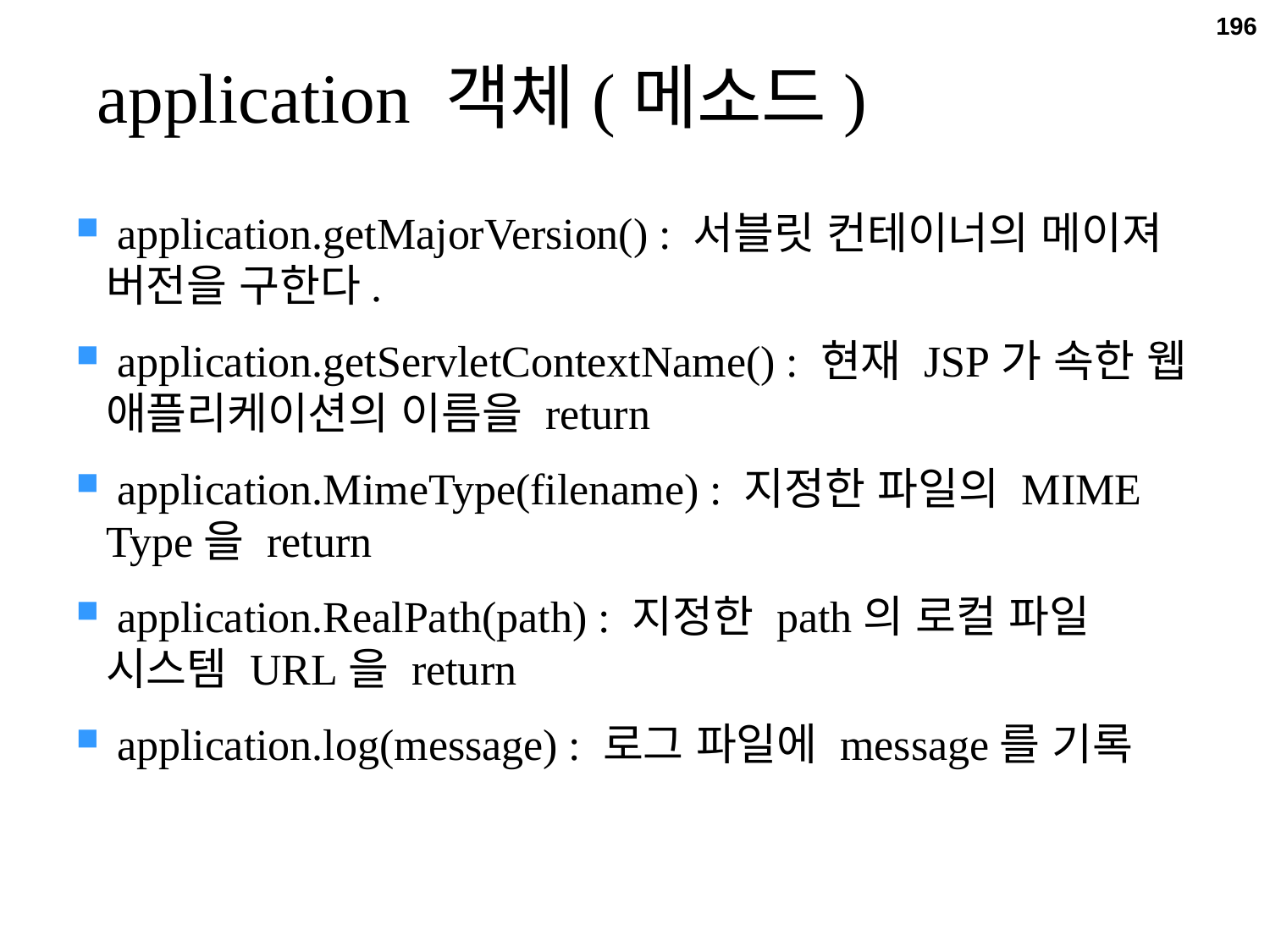

196
application 객체(메소드)
 application.getMajorVersion() : 서블릿 컨테이너의 메이져 버전을 구한다.
 application.getServletContextName() : 현재 JSP가 속한 웹 애플리케이션의 이름을 return
 application.MimeType(filename) : 지정한 파일의 MIME Type을 return
 application.RealPath(path) : 지정한 path의 로컬 파일 시스템 URL을 return
 application.log(message) : 로그 파일에 message를 기록